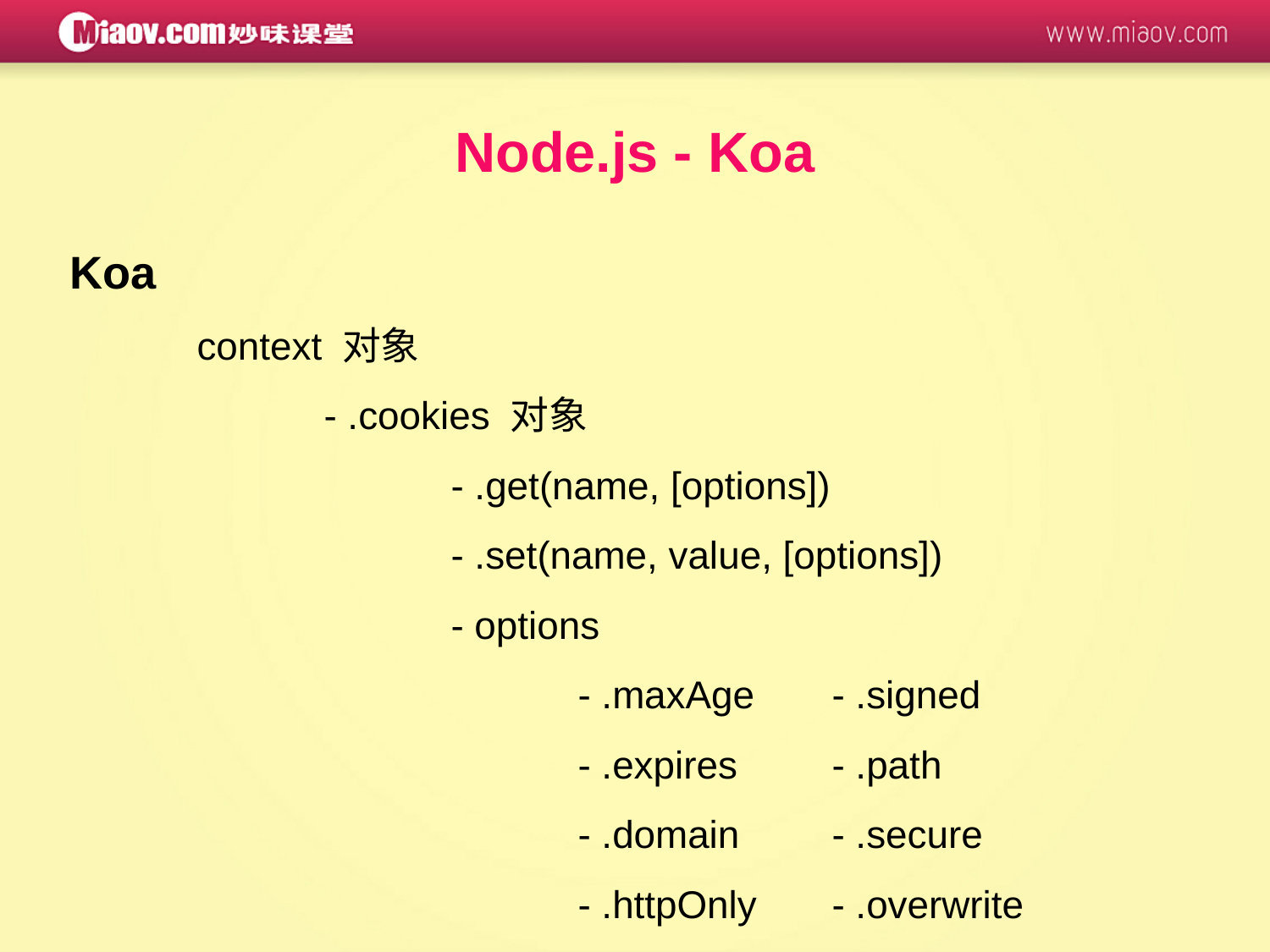

Node.js - Koa
Koa
	context 对象
		- .cookies 对象
			- .get(name, [options])
			- .set(name, value, [options])
			- options
				- .maxAge	- .signed
				- .expires	- .path
				- .domain	- .secure
				- .httpOnly	- .overwrite